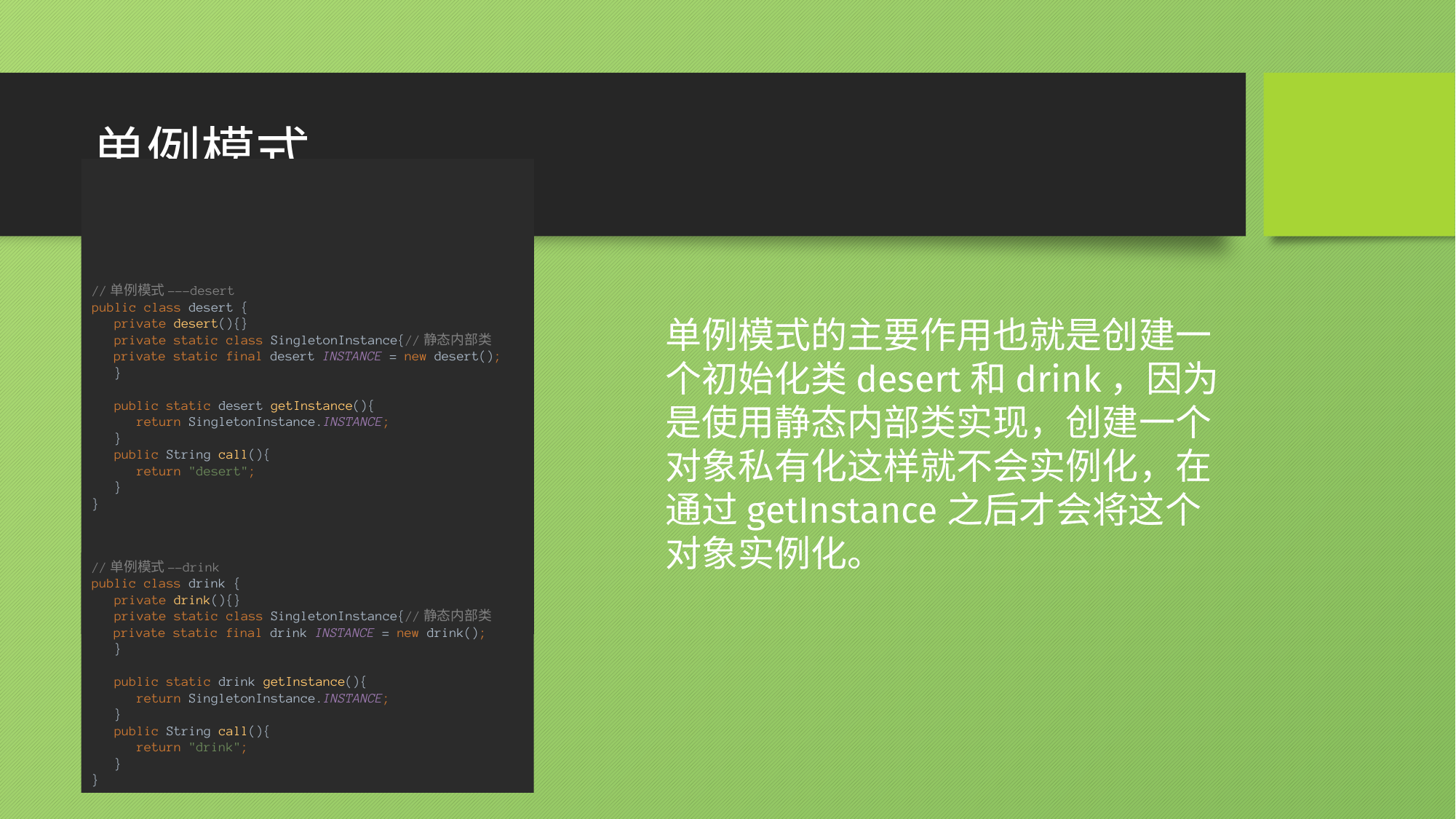

# 单例模式
//单例模式---desert
public class desert {
   private desert(){}
   private static class SingletonInstance{//静态内部类
      private static final desert INSTANCE = new desert();
   }
   public static desert getInstance(){
      return SingletonInstance.INSTANCE;
   }
   public String call(){
      return "desert";
   }
}
单例模式的主要作用也就是创建一个初始化类desert和drink，因为是使用静态内部类实现，创建一个对象私有化这样就不会实例化，在通过getInstance之后才会将这个对象实例化。
//单例模式--drink
public class drink {
   private drink(){}
   private static class SingletonInstance{//静态内部类
      private static final drink INSTANCE = new drink();
   }
   public static drink getInstance(){
      return SingletonInstance.INSTANCE;
   }
   public String call(){
      return "drink";
   }
}